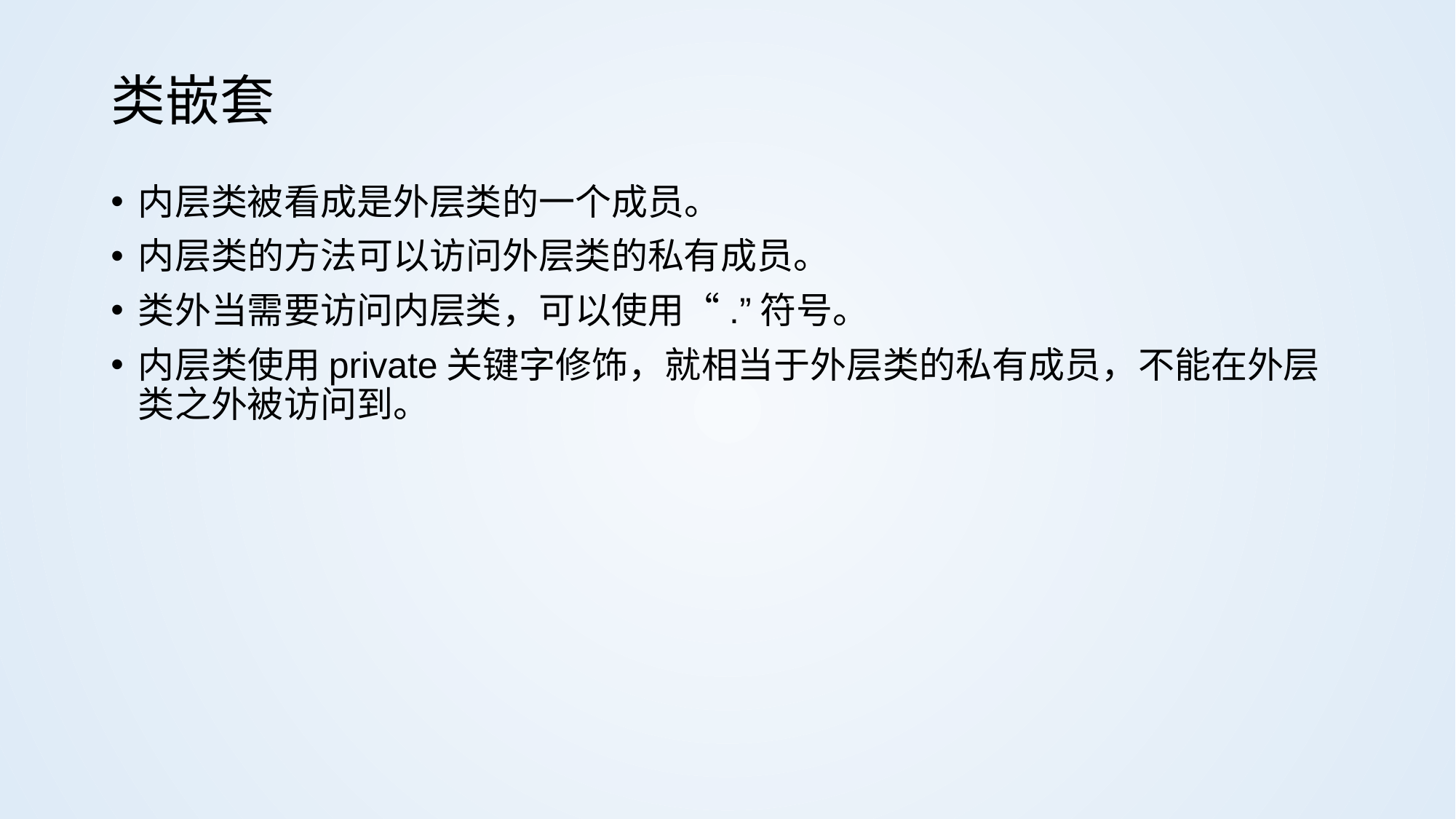

# 类嵌套
内层类被看成是外层类的一个成员。
内层类的方法可以访问外层类的私有成员。
类外当需要访问内层类，可以使用“.”符号。
内层类使用private关键字修饰，就相当于外层类的私有成员，不能在外层类之外被访问到。